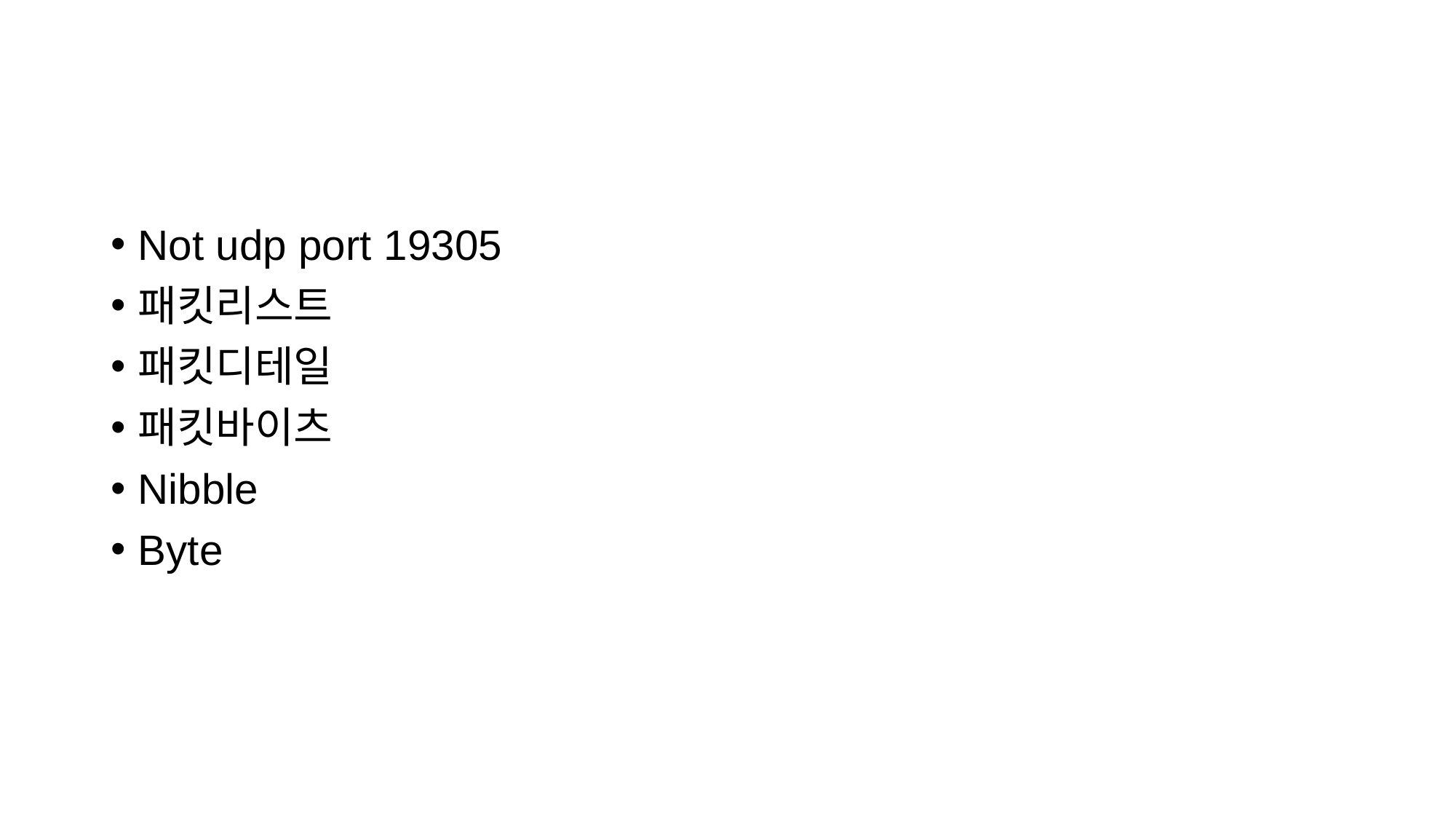

#
Not udp port 19305
패킷리스트
패킷디테일
패킷바이츠
Nibble
Byte